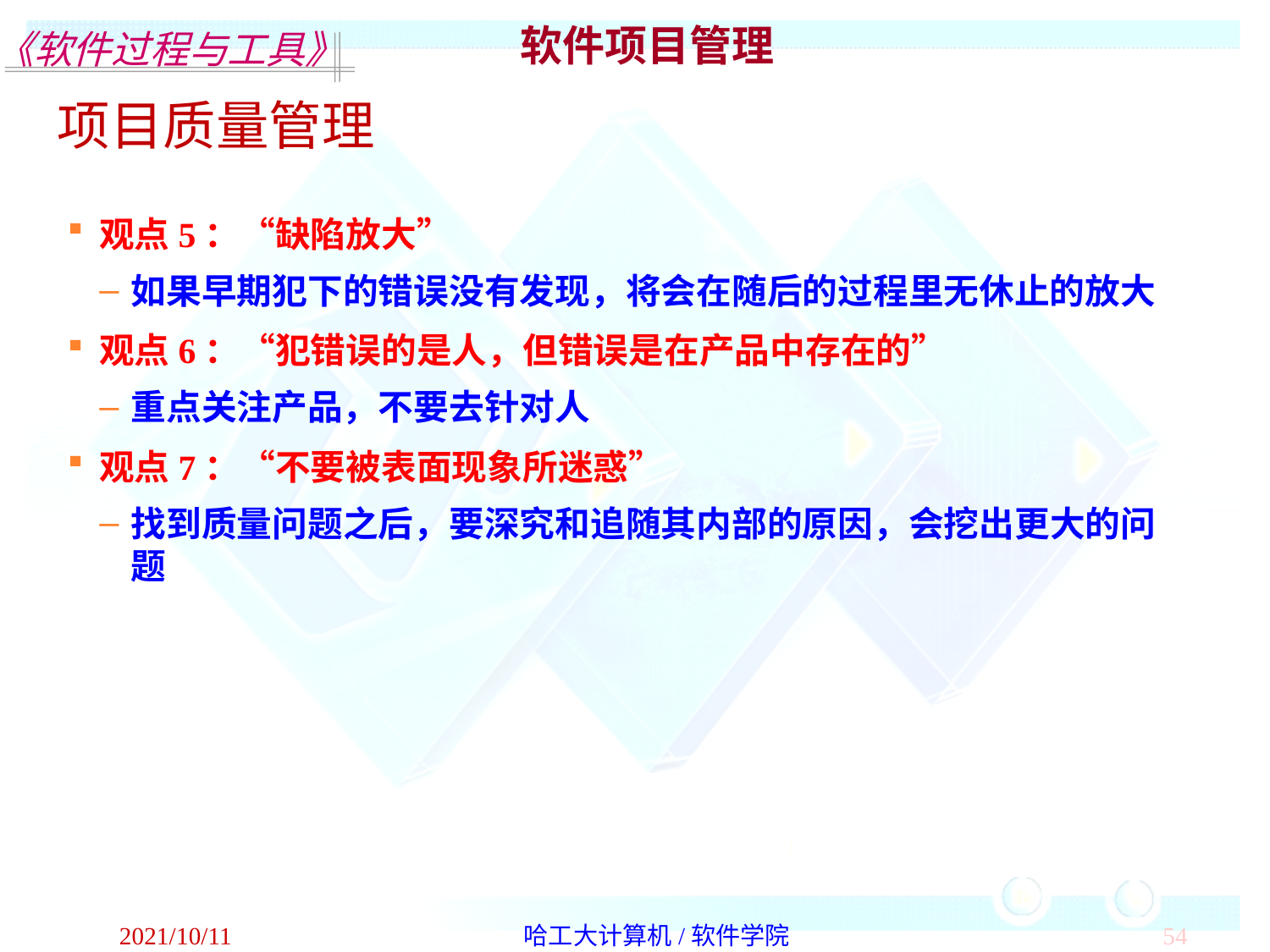

软件项目管理
项目质量管理
观点5：“缺陷放大”
如果早期犯下的错误没有发现，将会在随后的过程里无休止的放大
观点6：“犯错误的是人，但错误是在产品中存在的”
重点关注产品，不要去针对人
观点7：“不要被表面现象所迷惑”
找到质量问题之后，要深究和追随其内部的原因，会挖出更大的问题